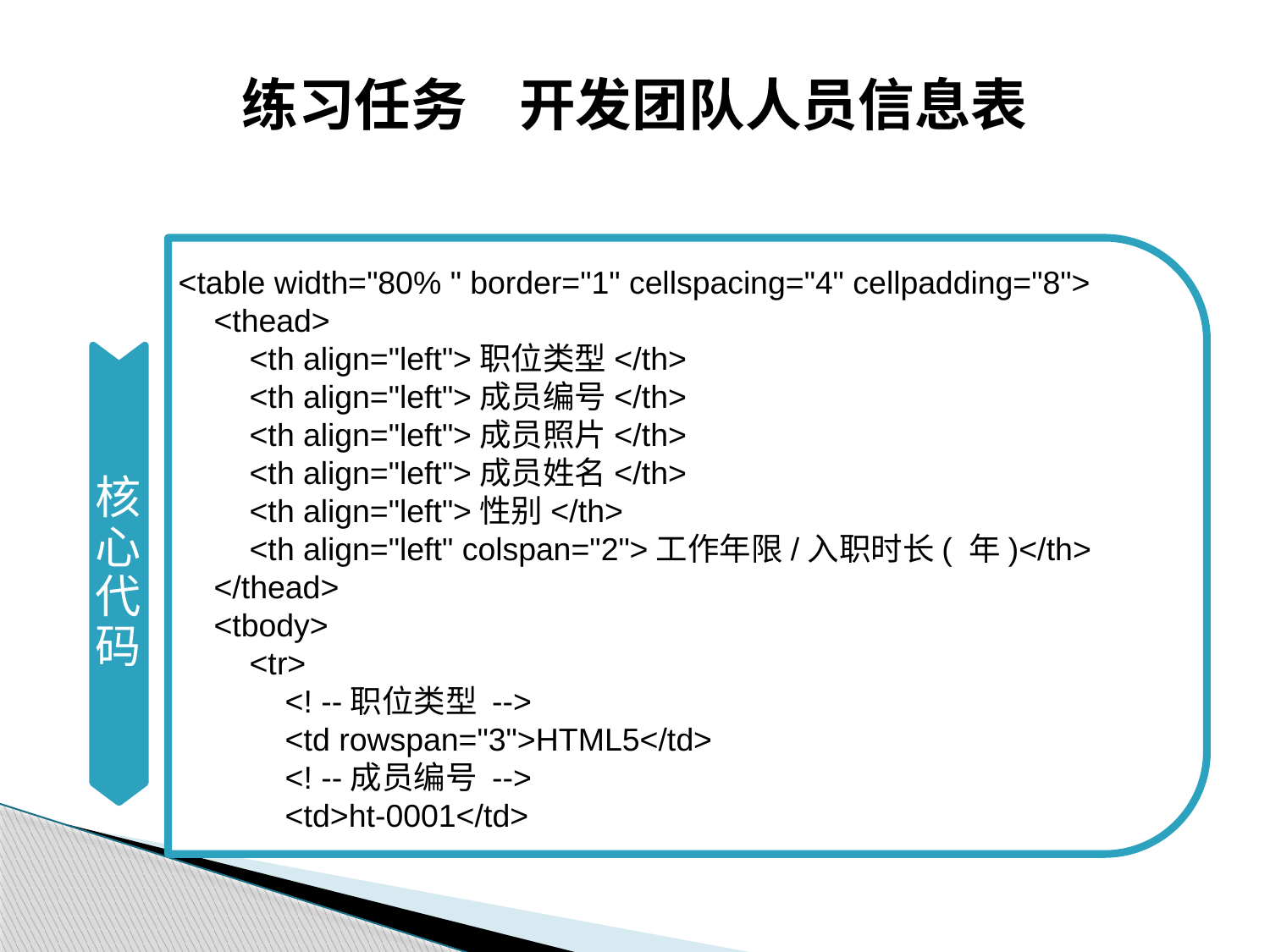

# 练习任务    开发团队人员信息表

核心代码
<table width="80% " border="1" cellspacing="4" cellpadding="8">
    <thead>
        <th align="left">职位类型</th>
        <th align="left">成员编号</th>
        <th align="left">成员照片</th>
        <th align="left">成员姓名</th>
        <th align="left">性别</th>
        <th align="left" colspan="2">工作年限/入职时长( 年)</th>
    </thead>
    <tbody>
        <tr>
            <! --职位类型 -->
            <td rowspan="3">HTML5</td>
            <! --成员编号 -->
            <td>ht-0001</td>